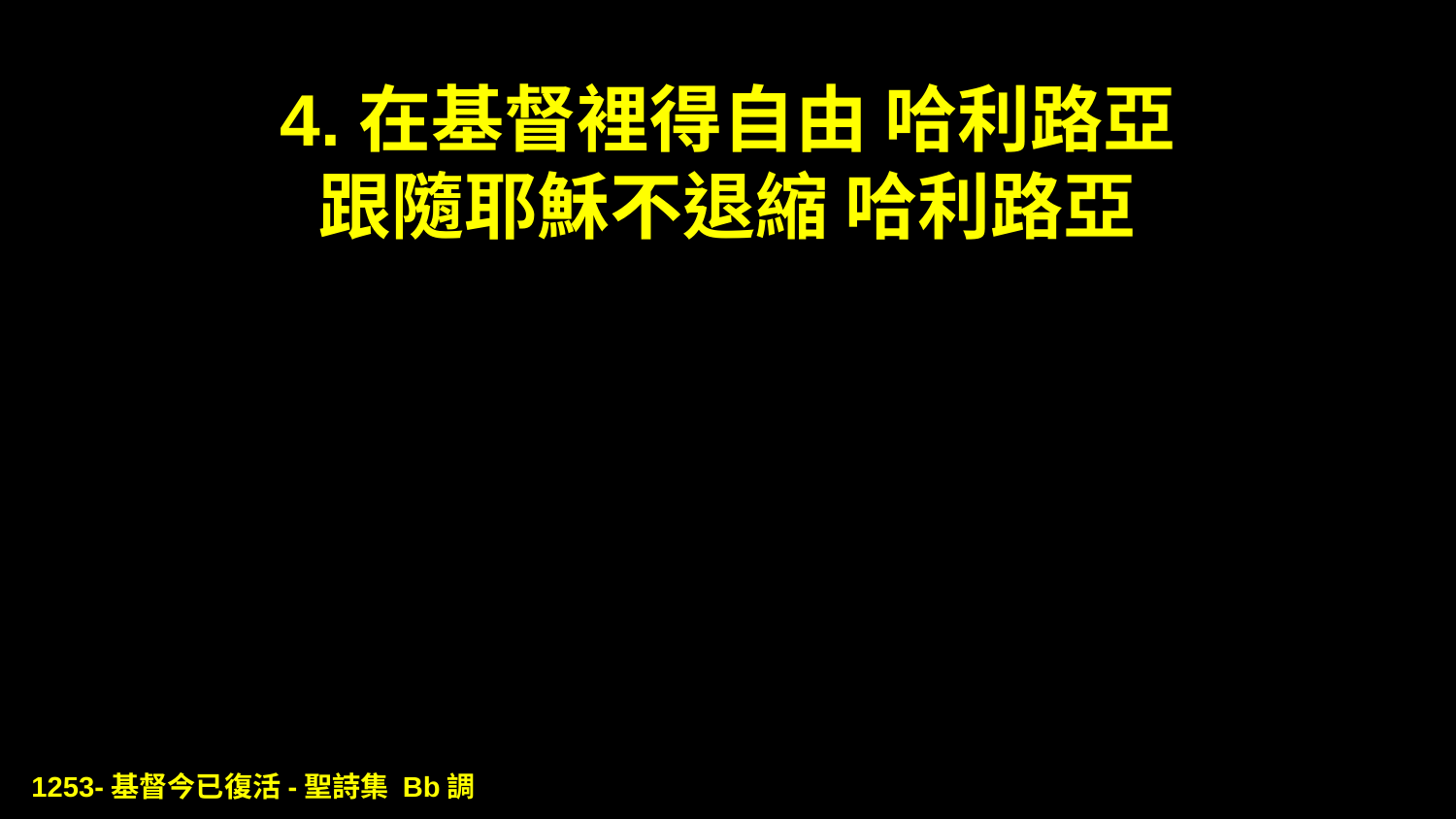

# 4.在基督裡得自由 哈利路亞 跟隨耶穌不退縮 哈利路亞
1253-基督今已復活-聖詩集 Bb調